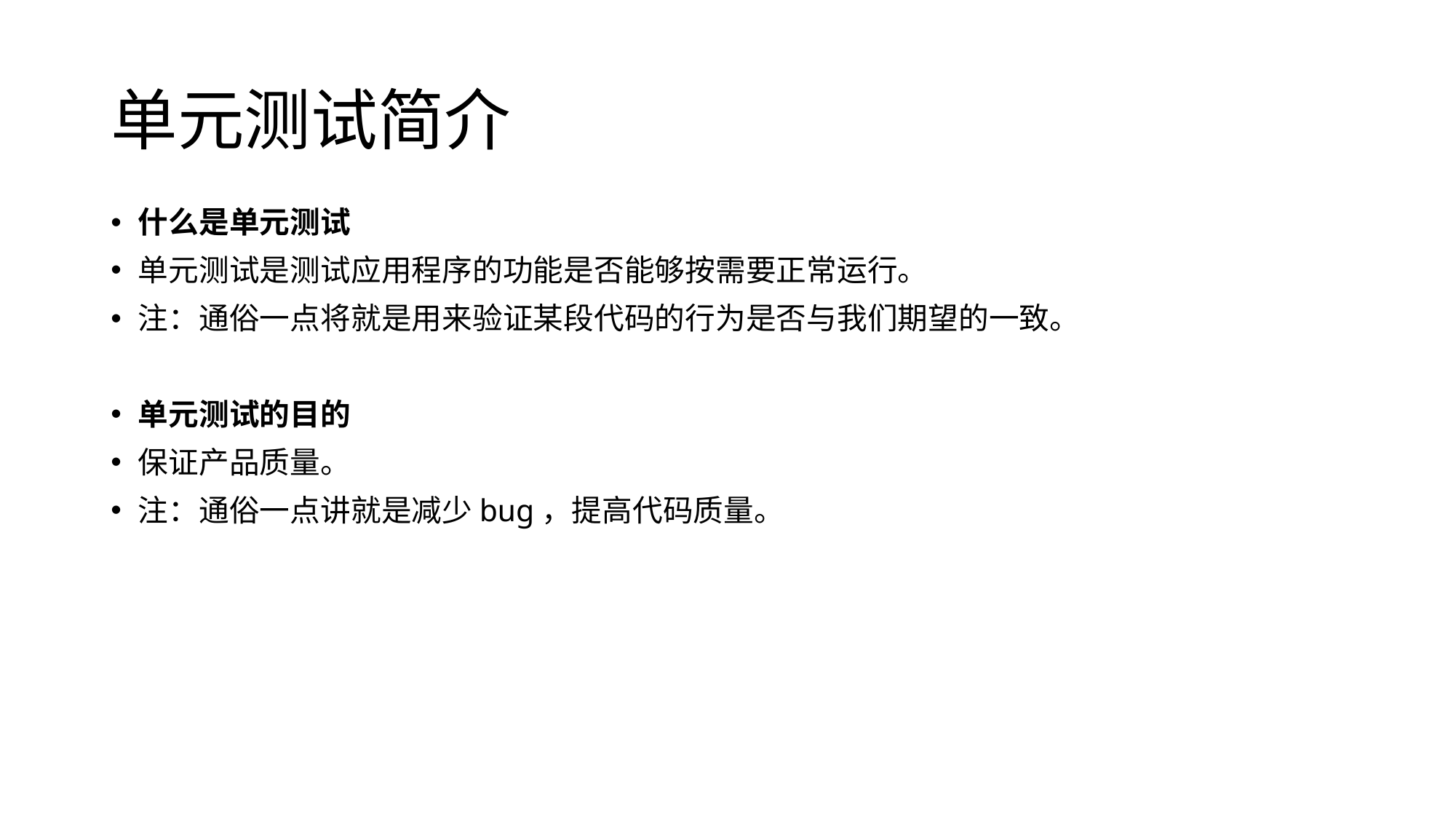

# 单元测试简介
什么是单元测试
单元测试是测试应用程序的功能是否能够按需要正常运行。
注：通俗一点将就是用来验证某段代码的行为是否与我们期望的一致。

单元测试的目的
保证产品质量。
注：通俗一点讲就是减少bug，提高代码质量。